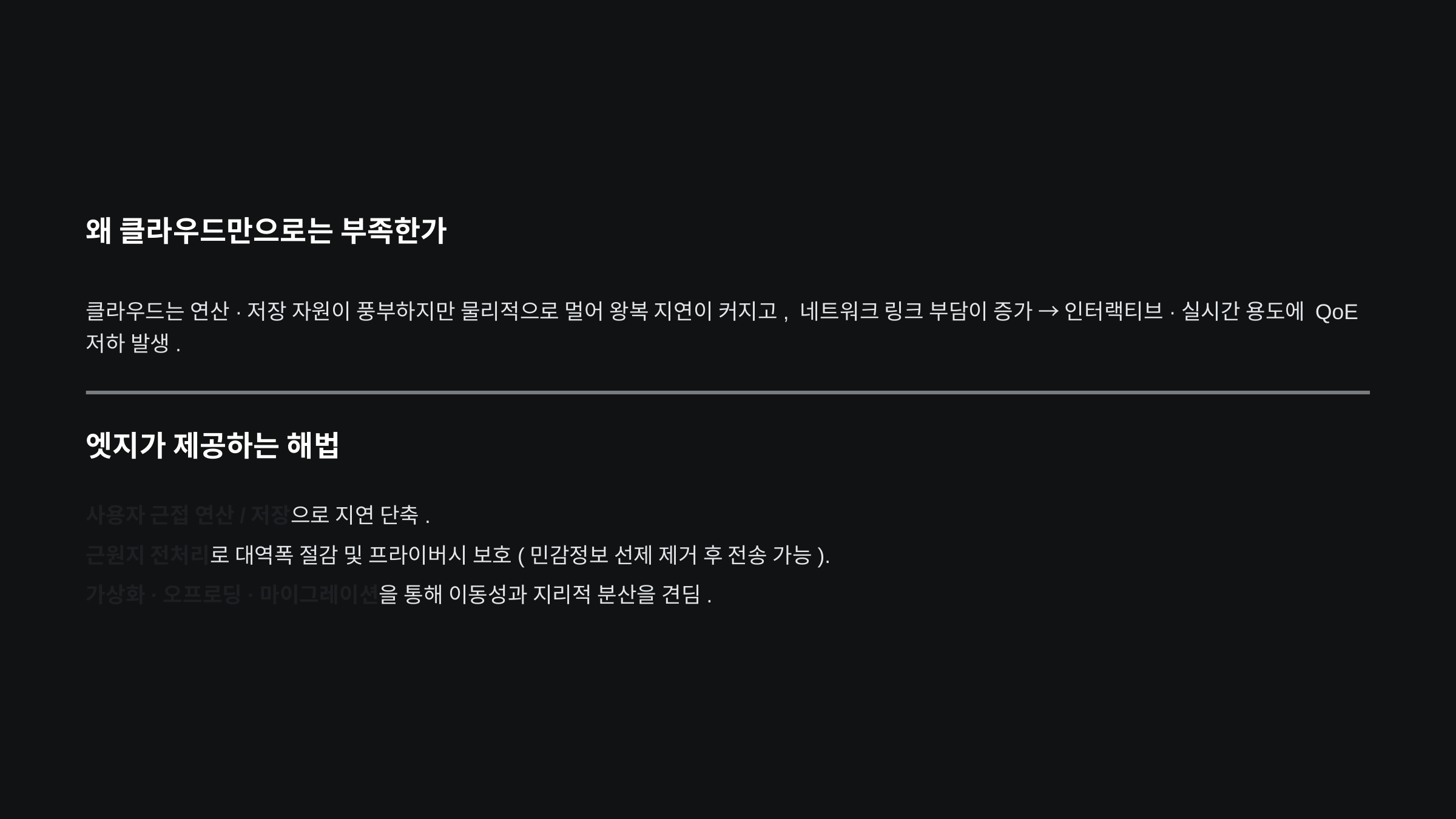

왜 클라우드만으로는 부족한가
클라우드는 연산·저장 자원이 풍부하지만 물리적으로 멀어 왕복 지연이 커지고, 네트워크 링크 부담이 증가 → 인터랙티브·실시간 용도에 QoE 저하 발생.

엣지가 제공하는 해법
사용자 근접 연산/저장으로 지연 단축.
근원지 전처리로 대역폭 절감 및 프라이버시 보호(민감정보 선제 제거 후 전송 가능).
가상화·오프로딩·마이그레이션을 통해 이동성과 지리적 분산을 견딤.